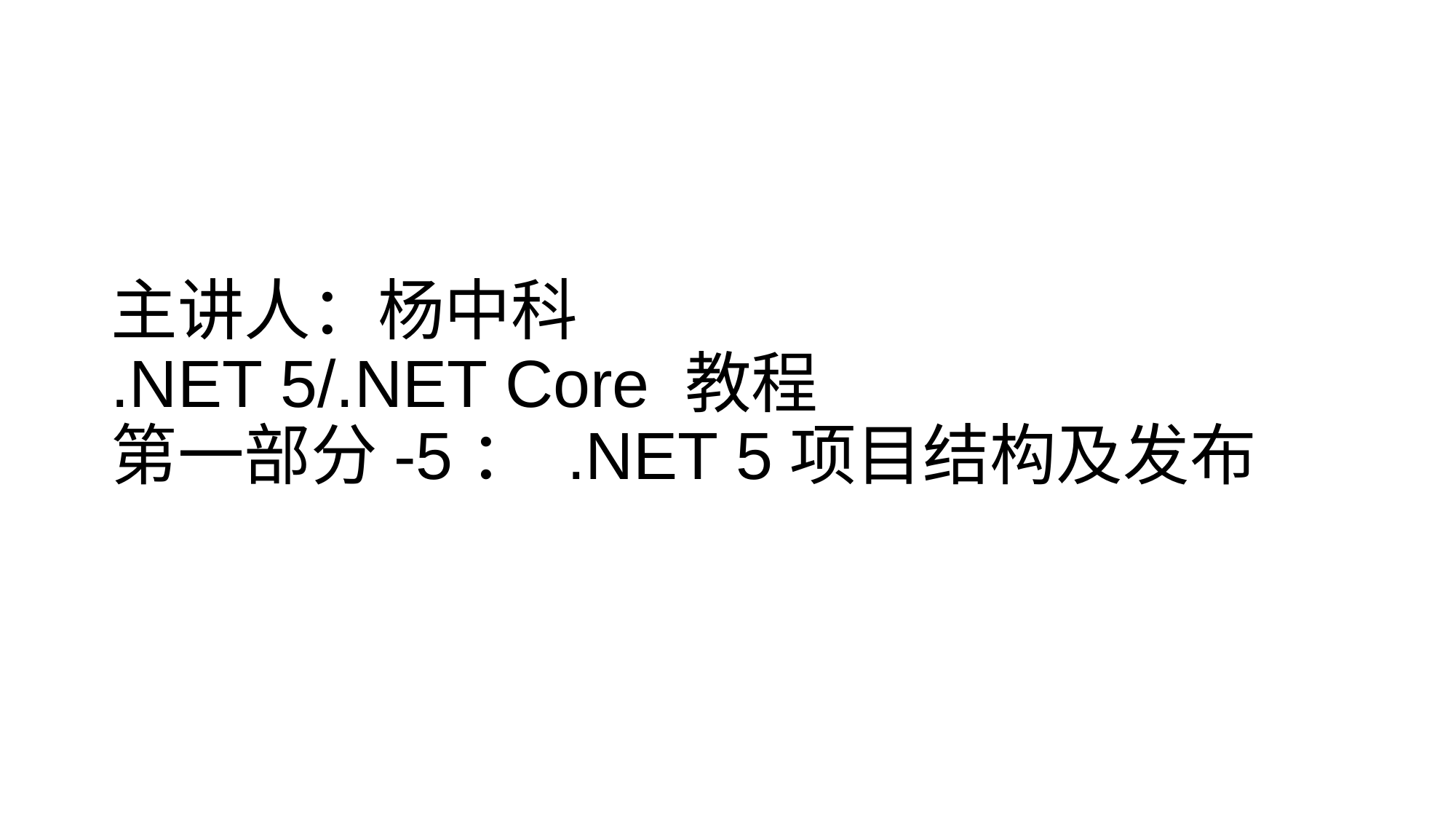

# 主讲人：杨中科 .NET 5/.NET Core 教程 第一部分-5： .NET 5项目结构及发布